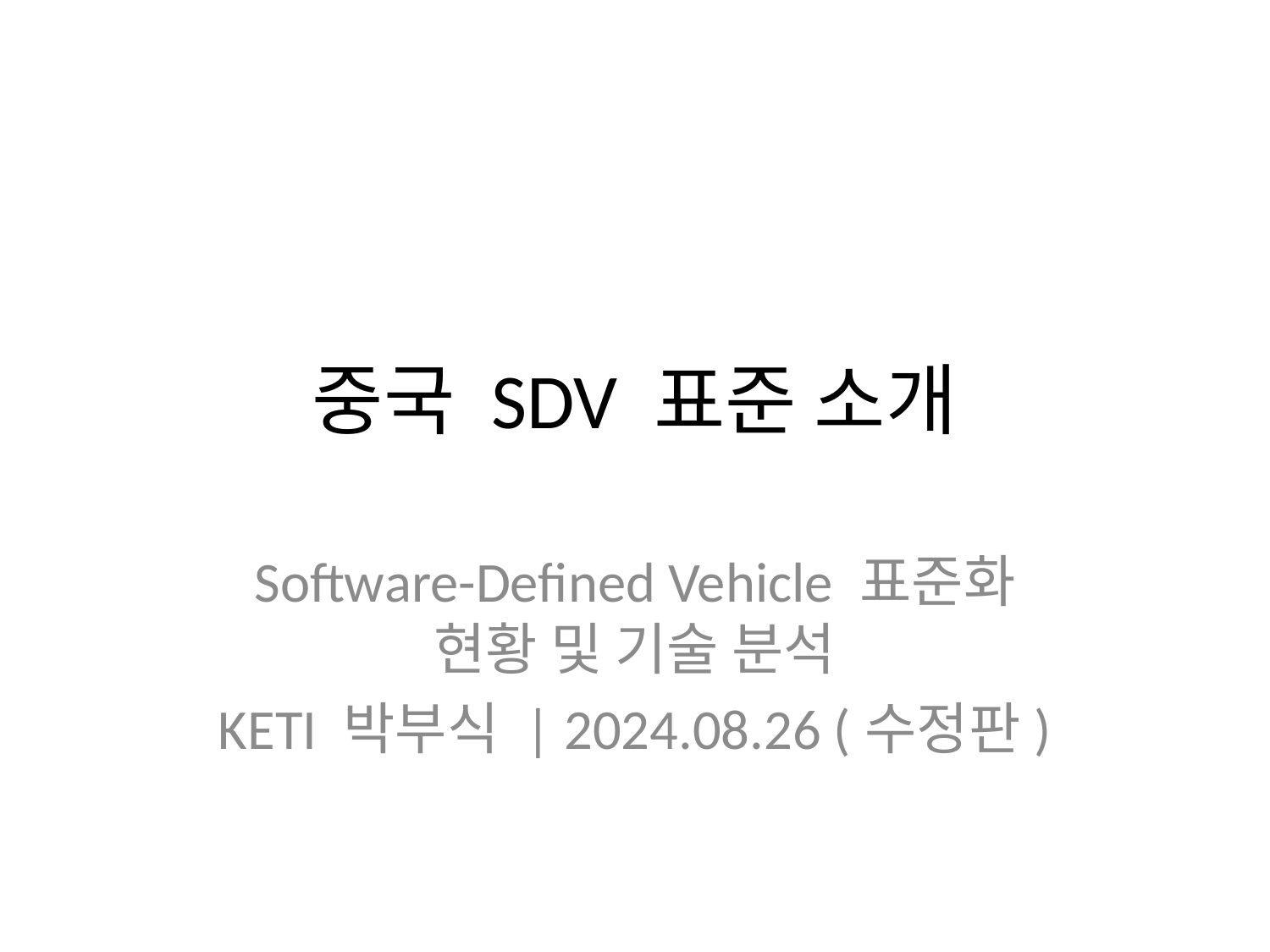

# 중국 SDV 표준 소개
Software-Defined Vehicle 표준화 현황 및 기술 분석
KETI 박부식 | 2024.08.26 (수정판)